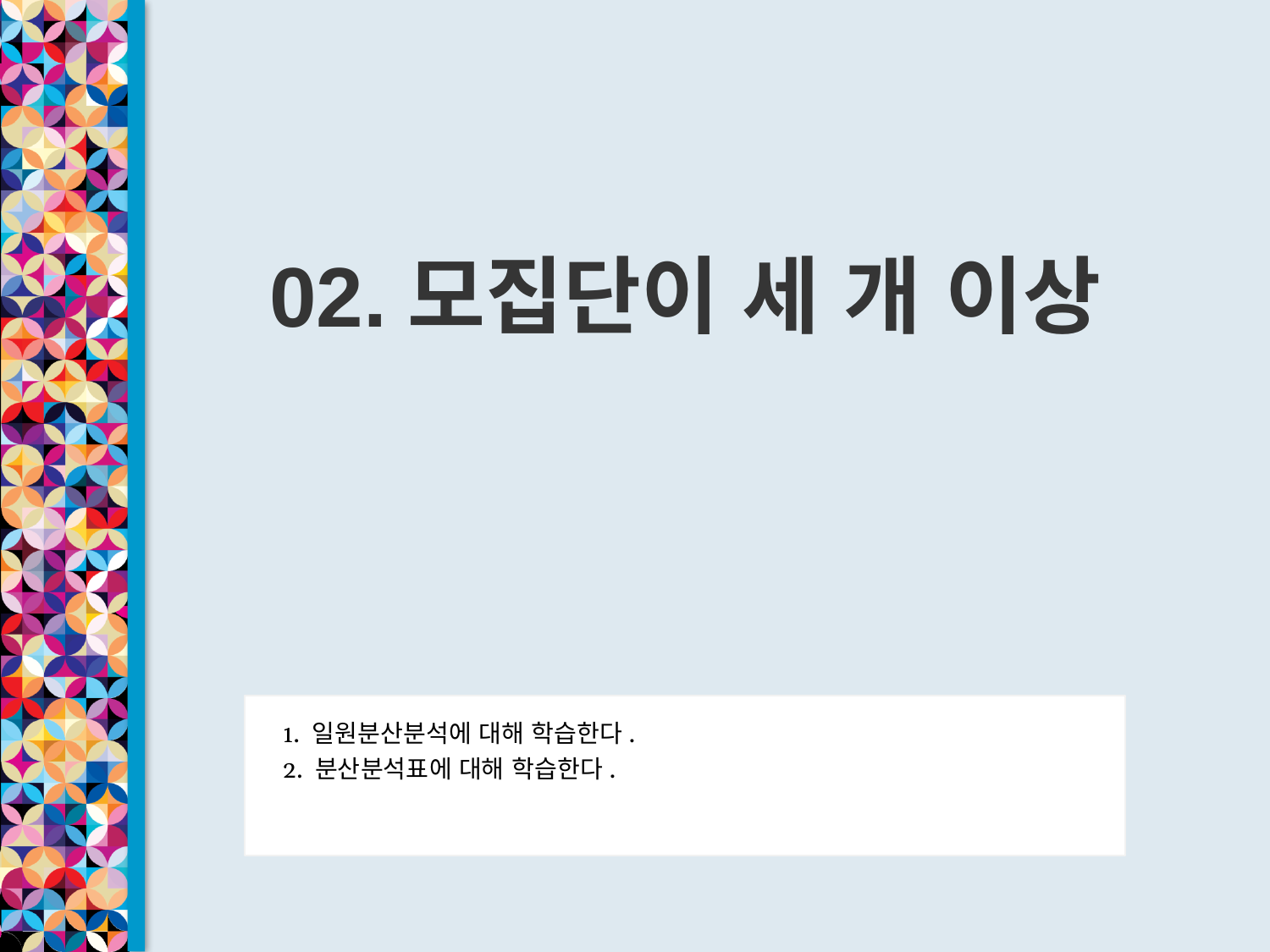

02.모집단이 세 개 이상

1. 일원분산분석에 대해 학습한다.
2. 분산분석표에 대해 학습한다.